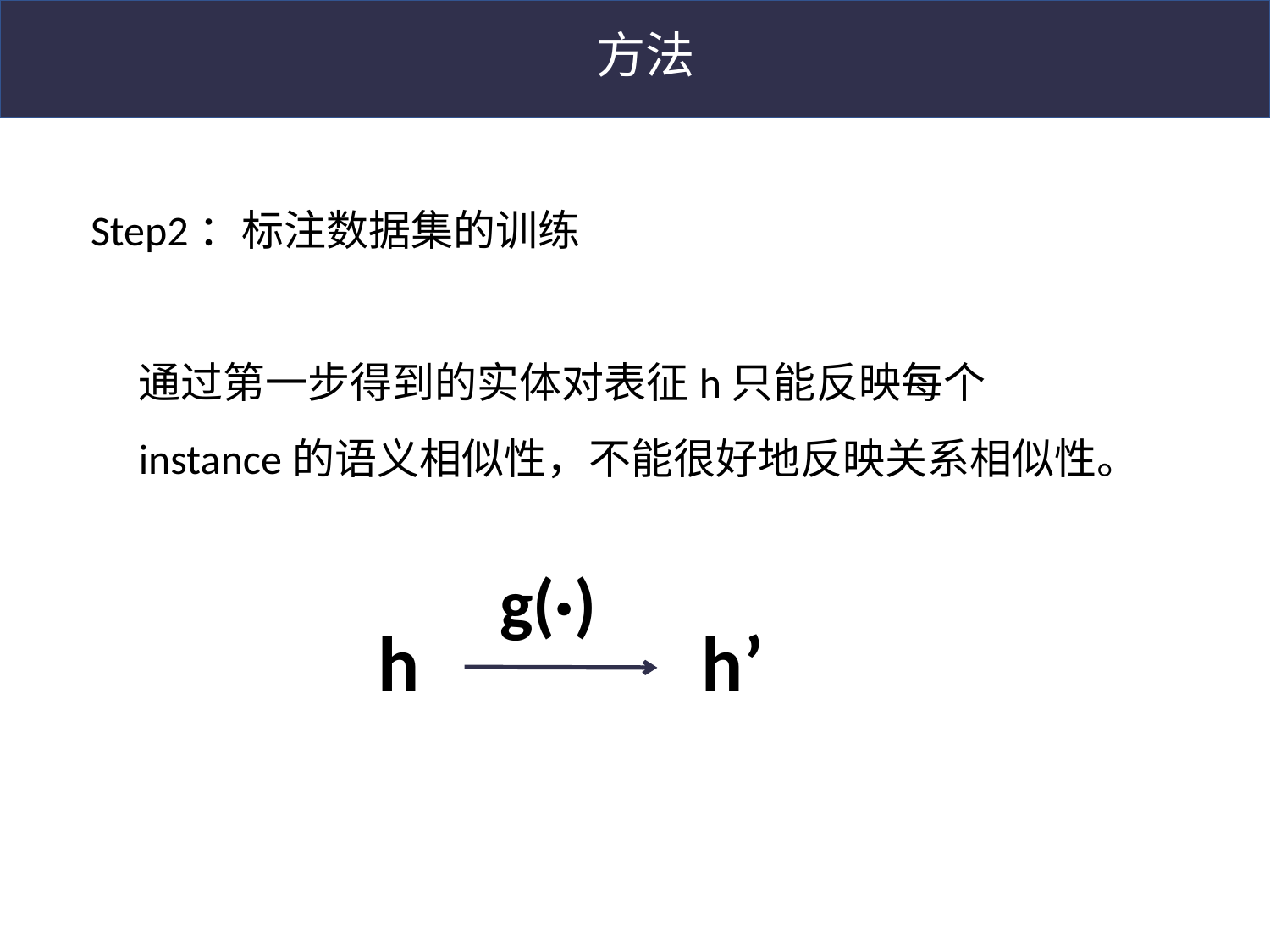

方法
Step2：标注数据集的训练
通过第一步得到的实体对表征h只能反映每个instance的语义相似性，不能很好地反映关系相似性。

g(·)
h
h’